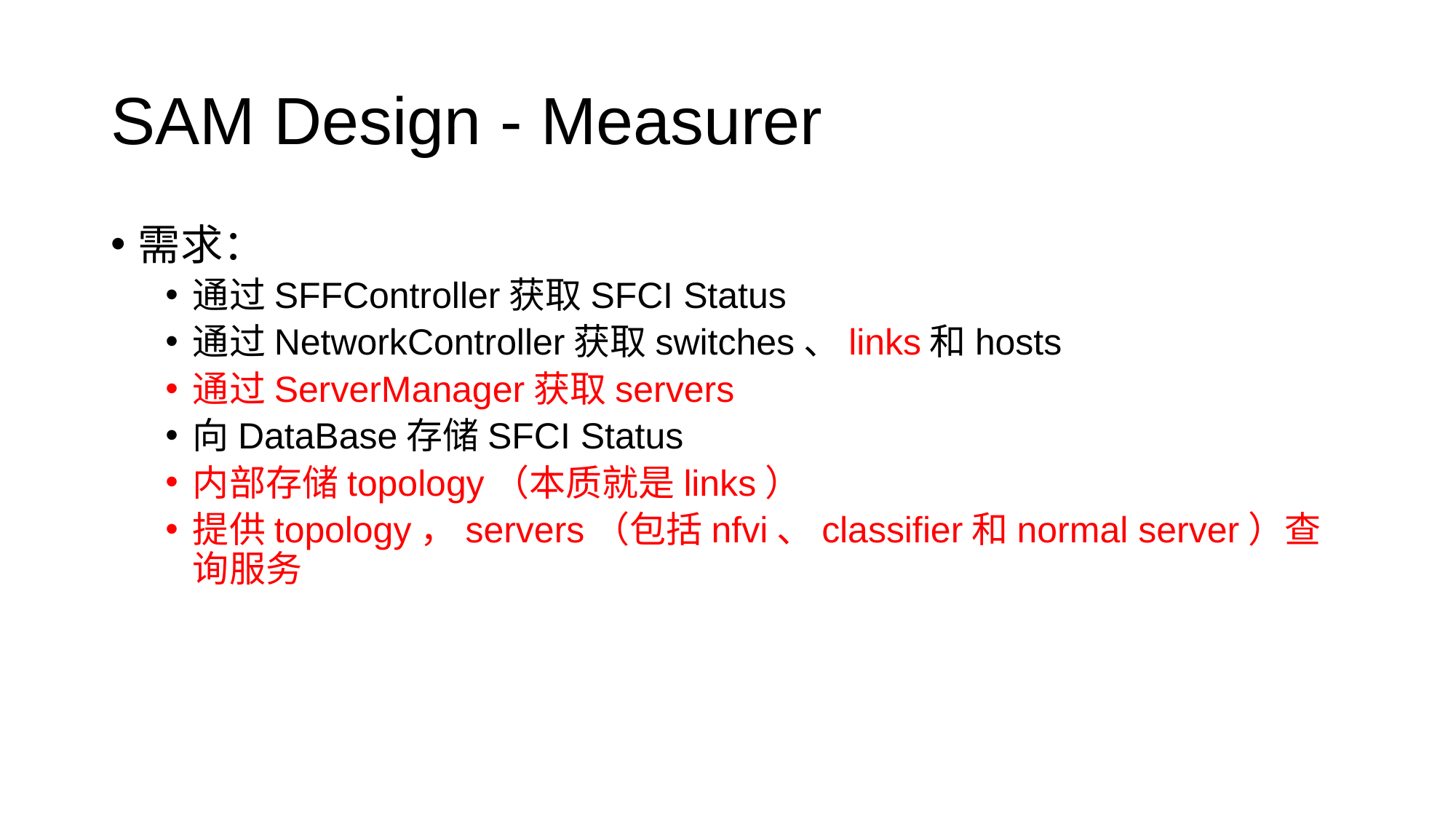

# SAM Design - Measurer
需求：
通过SFFController获取SFCI Status
通过NetworkController获取switches、links和hosts
通过ServerManager获取servers
向DataBase存储SFCI Status
内部存储topology（本质就是links）
提供topology，servers（包括nfvi、classifier和normal server）查询服务